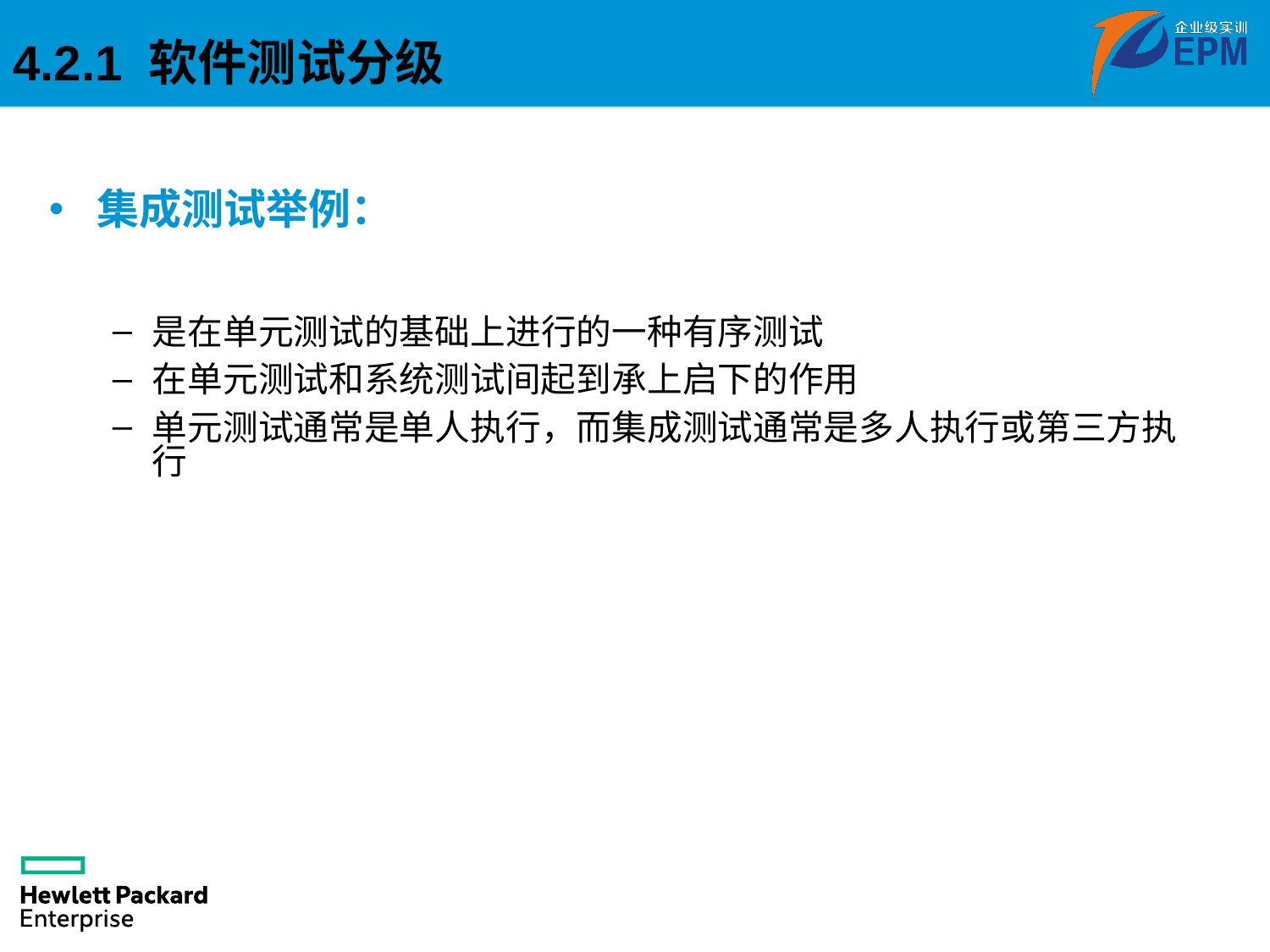

4.2.1 软件测试分级
集成测试举例：

是在单元测试的基础上进行的一种有序测试
在单元测试和系统测试间起到承上启下的作用
单元测试通常是单人执行，而集成测试通常是多人执行或第三方执行